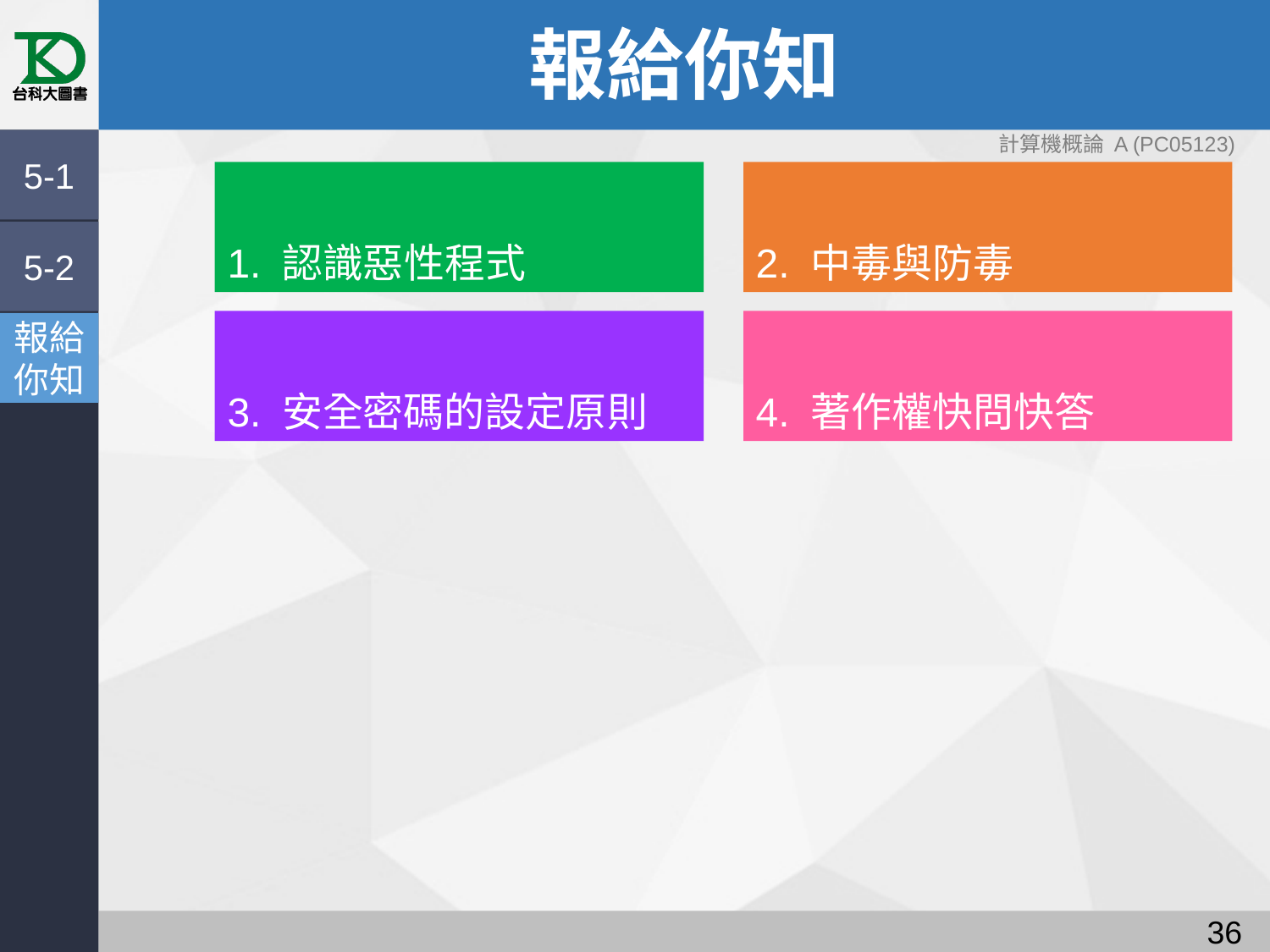

# 報給你知
計算機概論 A (PC05123)
5-1
1. 認識惡性程式
2. 中毒與防毒
5-2
3. 安全密碼的設定原則
4. 著作權快問快答
報給
你知
36